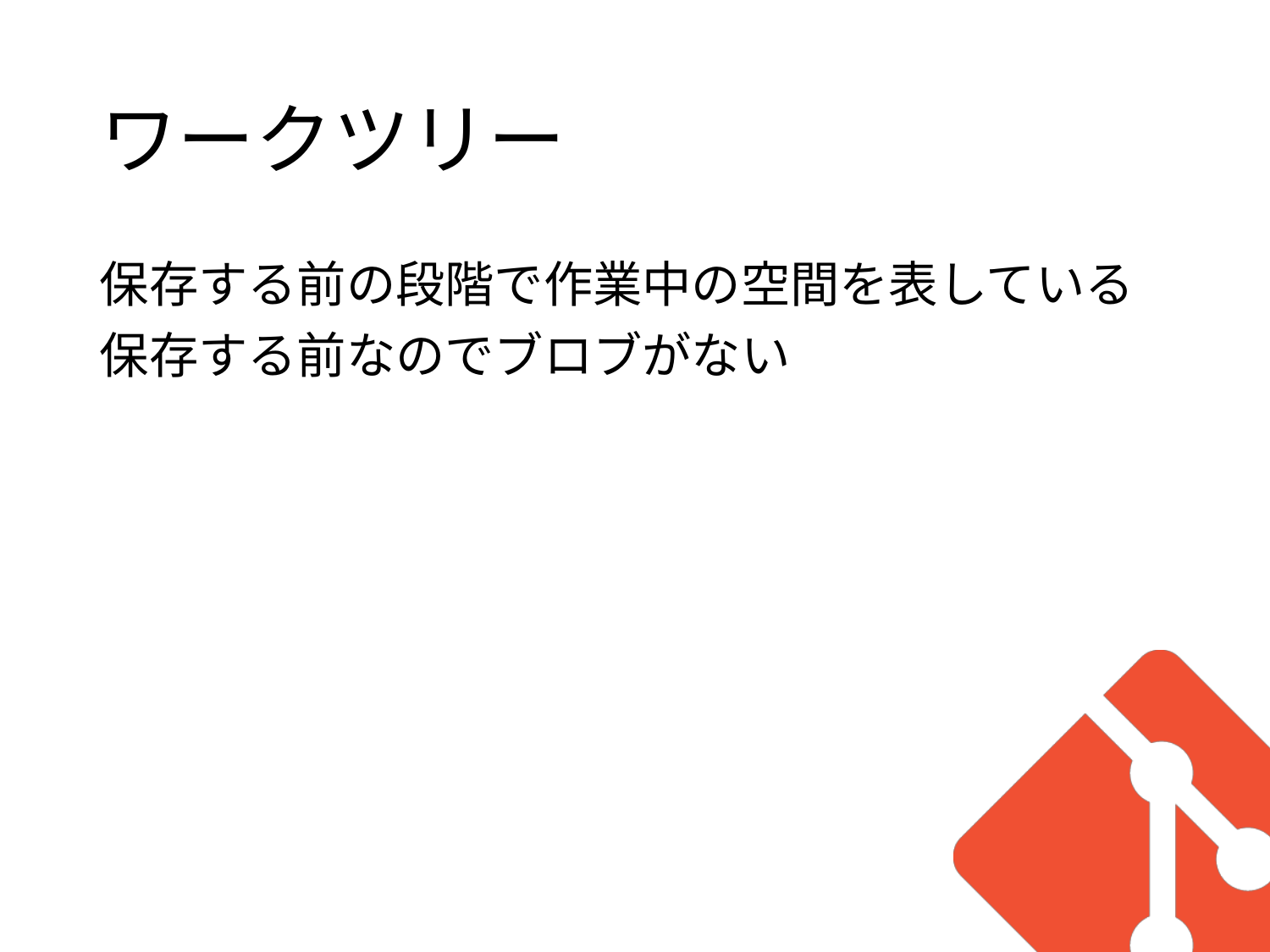

# ワークツリー
保存する前の段階で作業中の空間を表している
保存する前なのでブロブがない